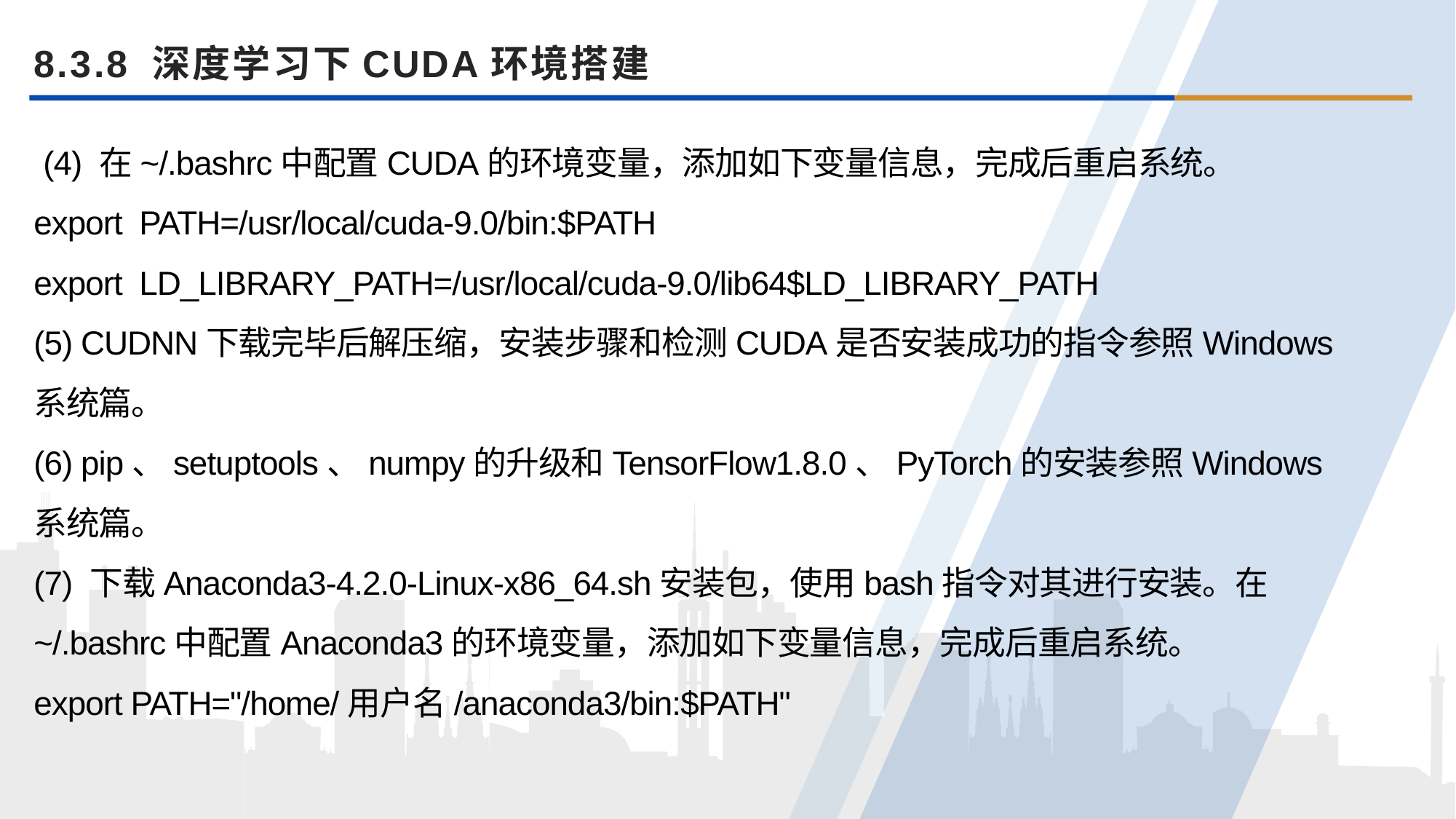

8.3.8 深度学习下CUDA环境搭建
 (4) 在~/.bashrc中配置CUDA的环境变量，添加如下变量信息，完成后重启系统。
export  PATH=/usr/local/cuda-9.0/bin:$PATH
export  LD_LIBRARY_PATH=/usr/local/cuda-9.0/lib64$LD_LIBRARY_PATH
(5) CUDNN下载完毕后解压缩，安装步骤和检测CUDA是否安装成功的指令参照Windows系统篇。
(6) pip、setuptools、numpy的升级和TensorFlow1.8.0、PyTorch的安装参照Windows系统篇。
(7) 下载Anaconda3-4.2.0-Linux-x86_64.sh安装包，使用bash指令对其进行安装。在~/.bashrc中配置Anaconda3的环境变量，添加如下变量信息，完成后重启系统。
export PATH="/home/用户名/anaconda3/bin:$PATH"